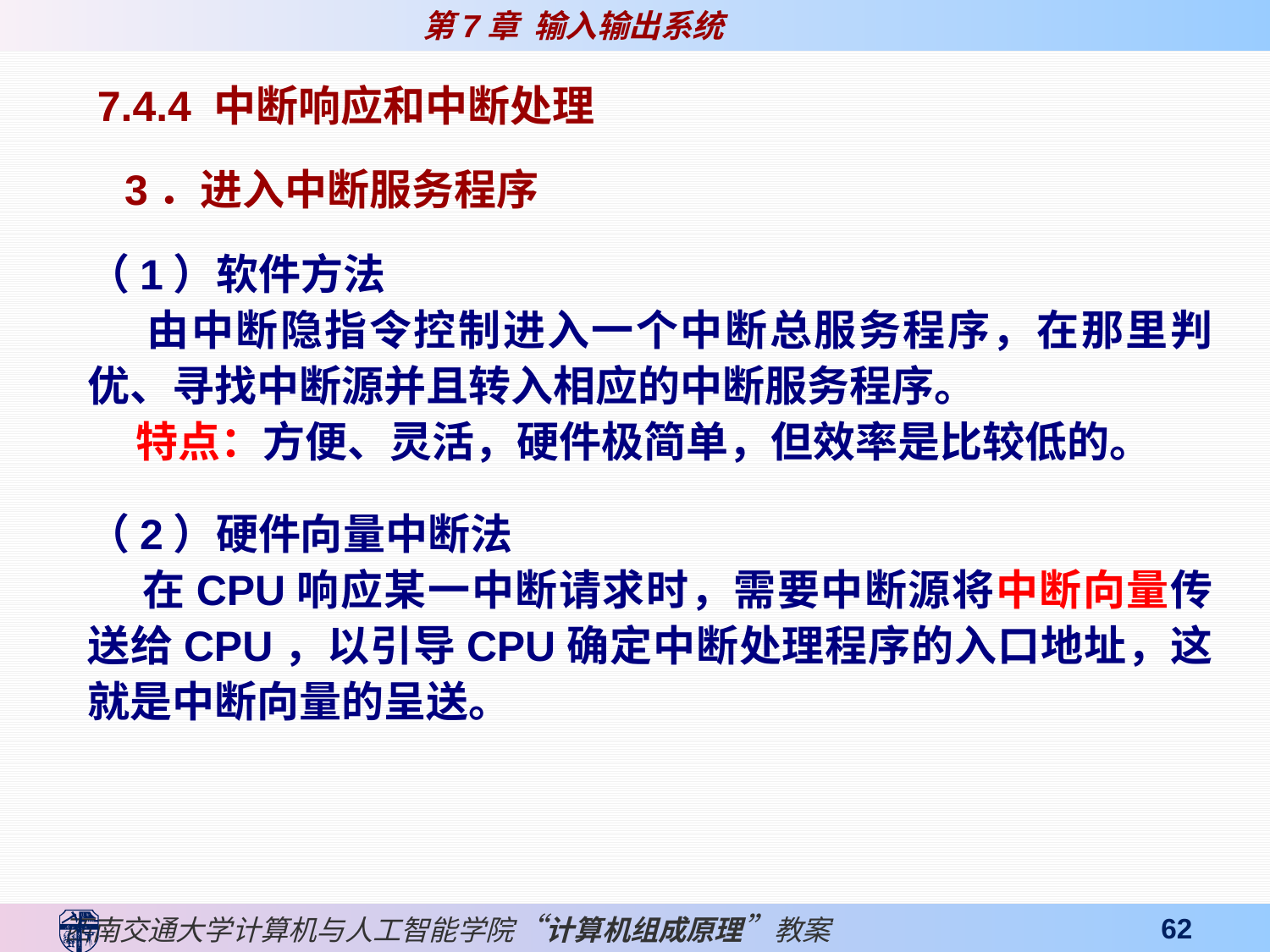

7.4.4 中断响应和中断处理
3．进入中断服务程序
（1）软件方法
    由中断隐指令控制进入一个中断总服务程序，在那里判优、寻找中断源并且转入相应的中断服务程序。
    特点：方便、灵活，硬件极简单，但效率是比较低的。

（2）硬件向量中断法
    在CPU响应某一中断请求时，需要中断源将中断向量传送给CPU，以引导CPU确定中断处理程序的入口地址，这就是中断向量的呈送。